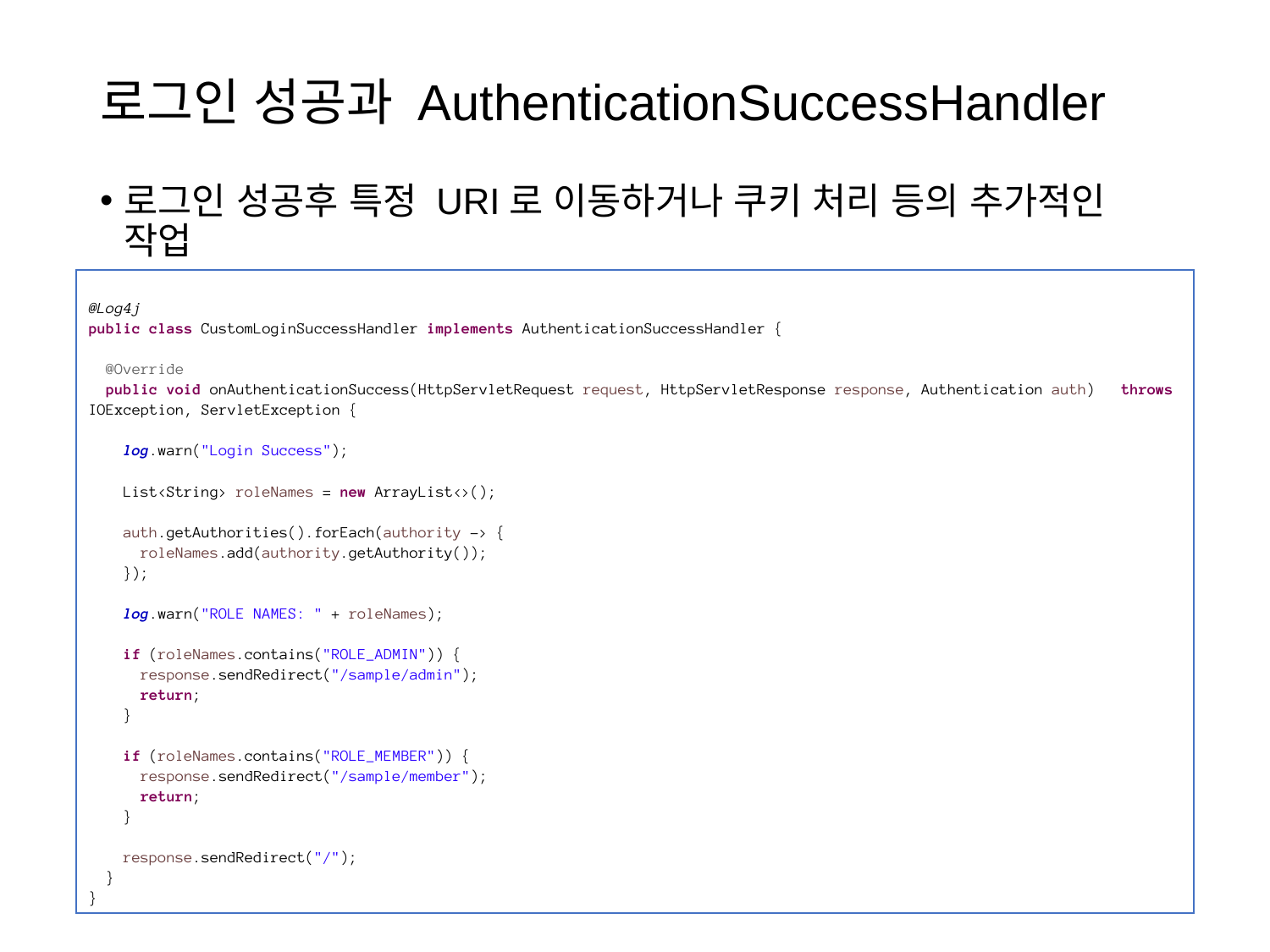

# 로그인 성공과 AuthenticationSuccessHandler
로그인 성공후 특정 URI로 이동하거나 쿠키 처리 등의 추가적인 작업

@Log4j
public class CustomLoginSuccessHandler implements AuthenticationSuccessHandler {

  @Override
  public void onAuthenticationSuccess(HttpServletRequest request, HttpServletResponse response, Authentication auth)   throws IOException, ServletException {

    log.warn("Login Success");

    List<String> roleNames = new ArrayList<>();

    auth.getAuthorities().forEach(authority -> {
      roleNames.add(authority.getAuthority());
    });

    log.warn("ROLE NAMES: " + roleNames);

    if (roleNames.contains("ROLE_ADMIN")) {
      response.sendRedirect("/sample/admin");
      return;
    }

    if (roleNames.contains("ROLE_MEMBER")) {
      response.sendRedirect("/sample/member");
      return;
    }

    response.sendRedirect("/");
  }
}